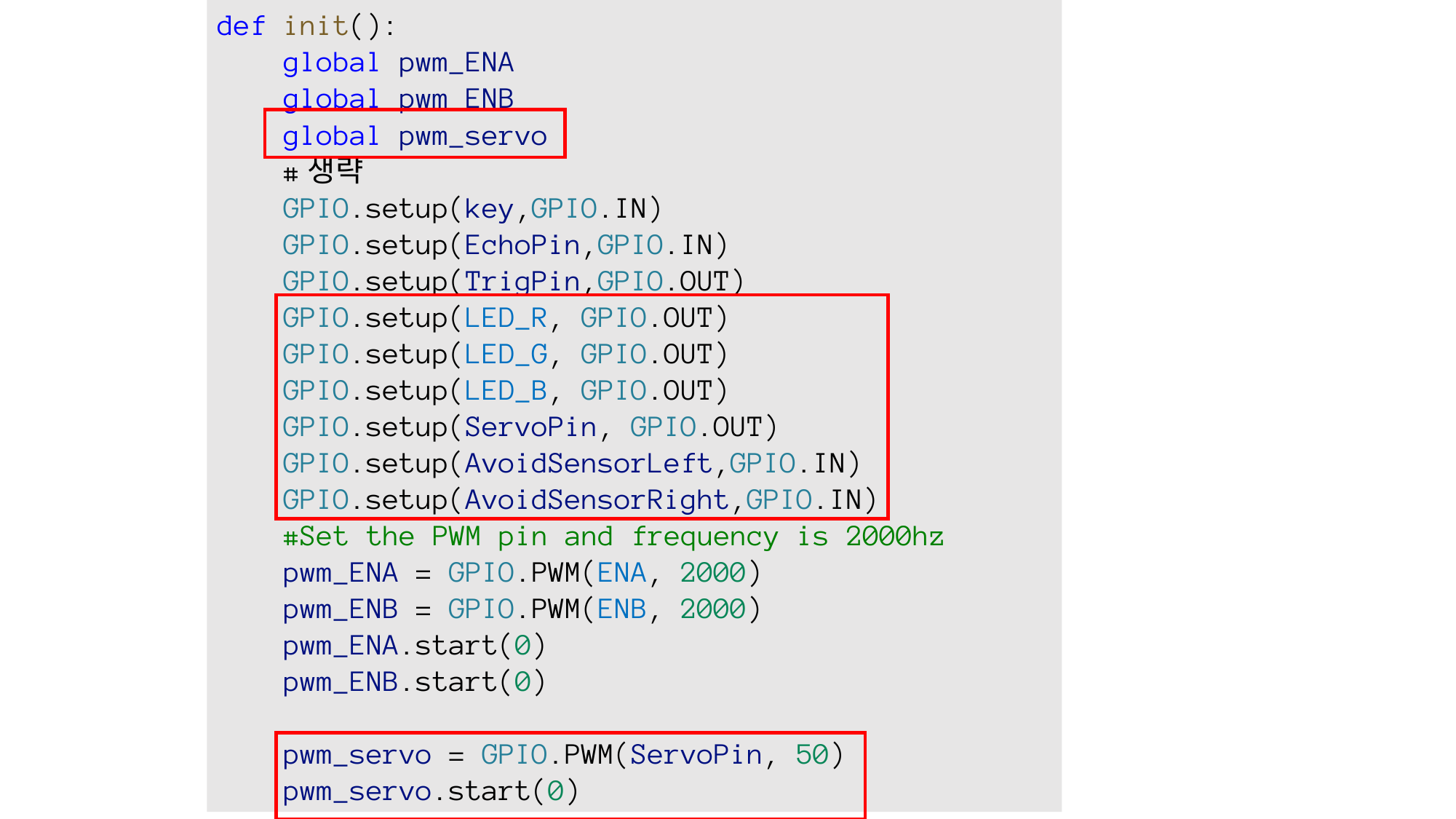

def init():
    global pwm_ENA
    global pwm_ENB
    global pwm_servo
    #생략
    GPIO.setup(key,GPIO.IN)
    GPIO.setup(EchoPin,GPIO.IN)
    GPIO.setup(TrigPin,GPIO.OUT)
    GPIO.setup(LED_R, GPIO.OUT)
    GPIO.setup(LED_G, GPIO.OUT)
    GPIO.setup(LED_B, GPIO.OUT)
    GPIO.setup(ServoPin, GPIO.OUT)
    GPIO.setup(AvoidSensorLeft,GPIO.IN)
    GPIO.setup(AvoidSensorRight,GPIO.IN)
    #Set the PWM pin and frequency is 2000hz
    pwm_ENA = GPIO.PWM(ENA, 2000)
    pwm_ENB = GPIO.PWM(ENB, 2000)
    pwm_ENA.start(0)
    pwm_ENB.start(0)
    pwm_servo = GPIO.PWM(ServoPin, 50)
    pwm_servo.start(0)
#